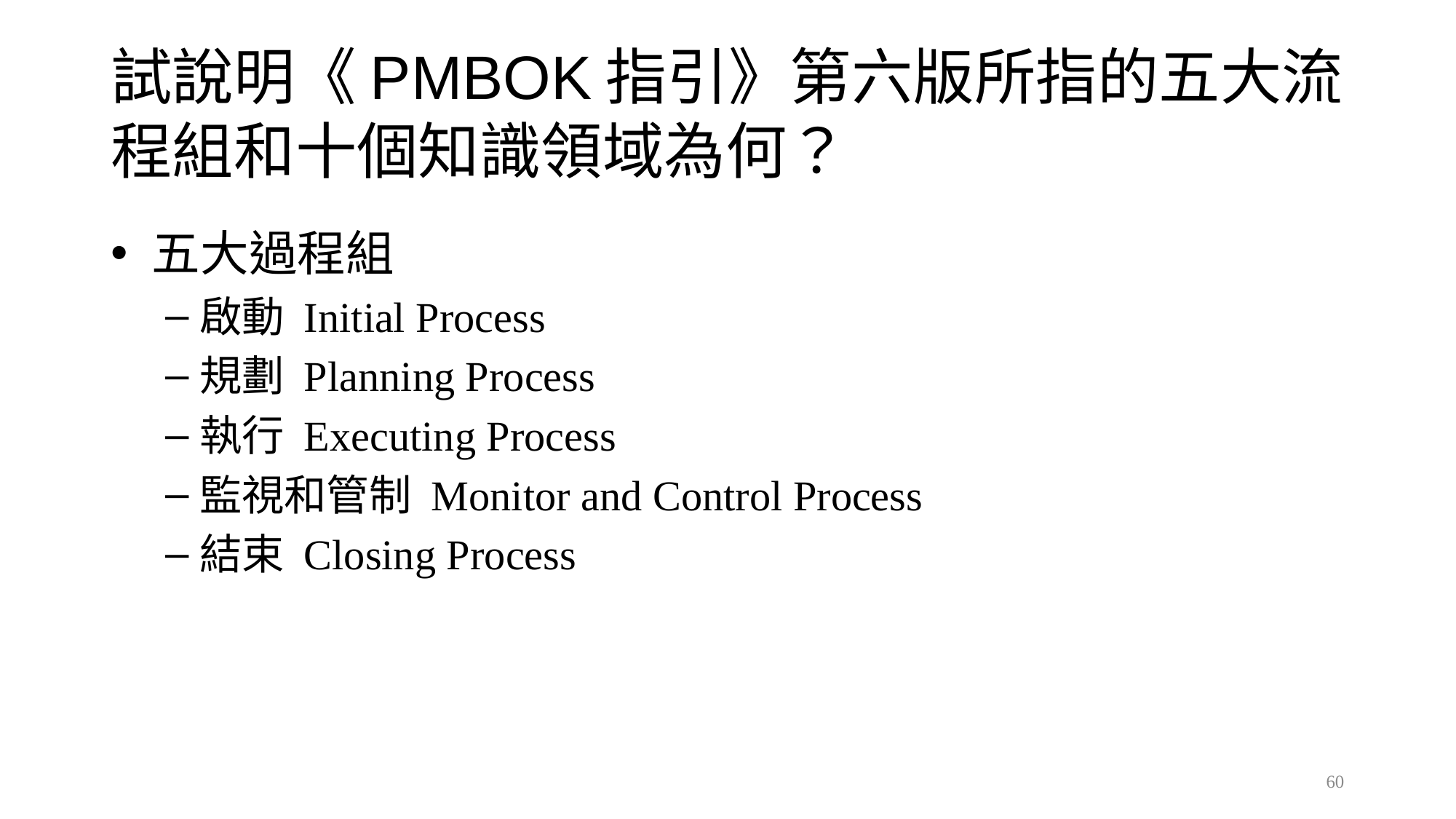

# 試說明《PMBOK指引》第六版所指的五大流程組和十個知識領域為何？
五大過程組
啟動 Initial Process
規劃 Planning Process
執行 Executing Process
監視和管制 Monitor and Control Process
結束 Closing Process

60